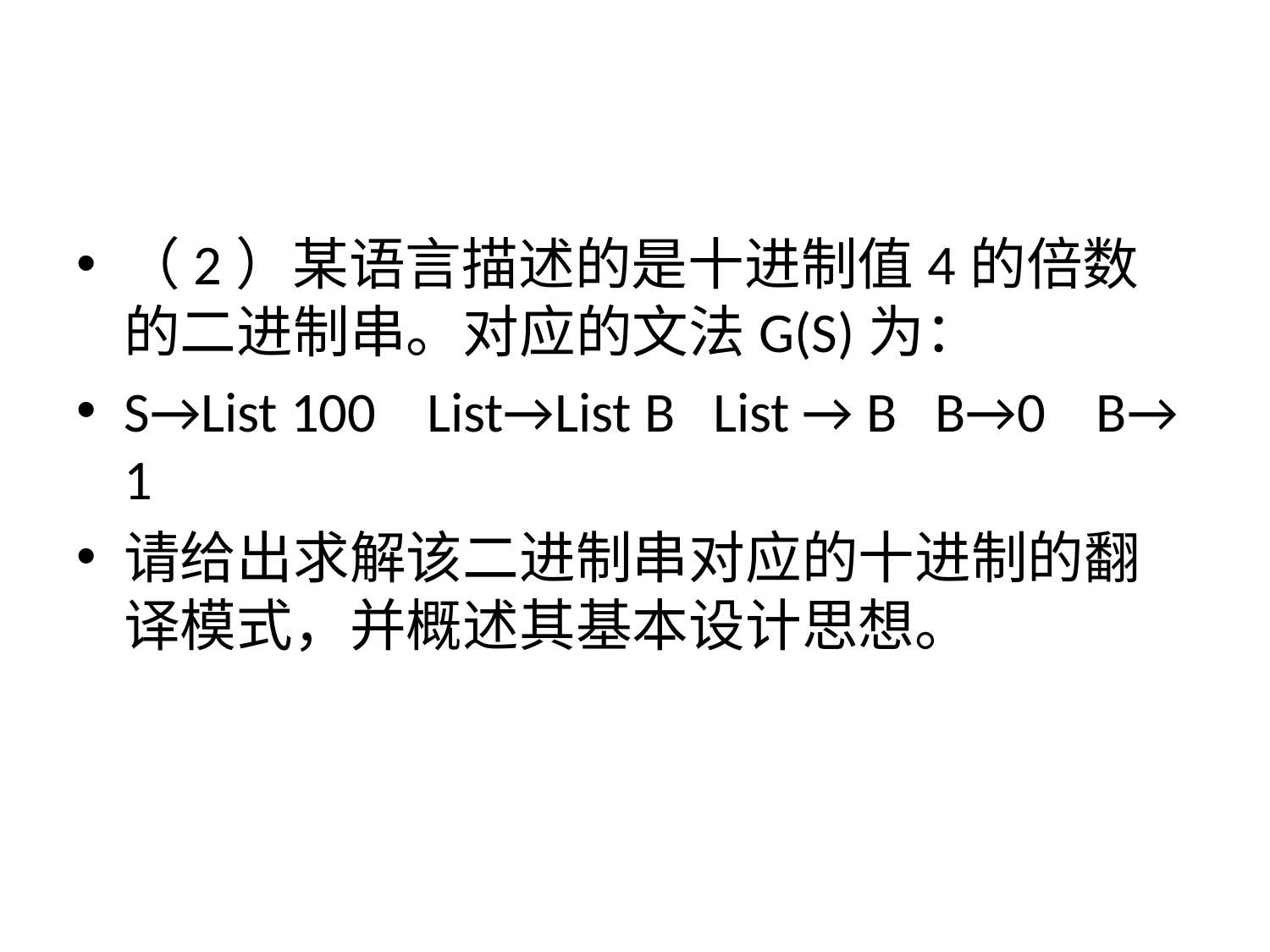

#
（2）某语言描述的是十进制值4的倍数的二进制串。对应的文法G(S)为：
S→List 100    List→List B   List → B   B→0    B→ 1
请给出求解该二进制串对应的十进制的翻译模式，并概述其基本设计思想。